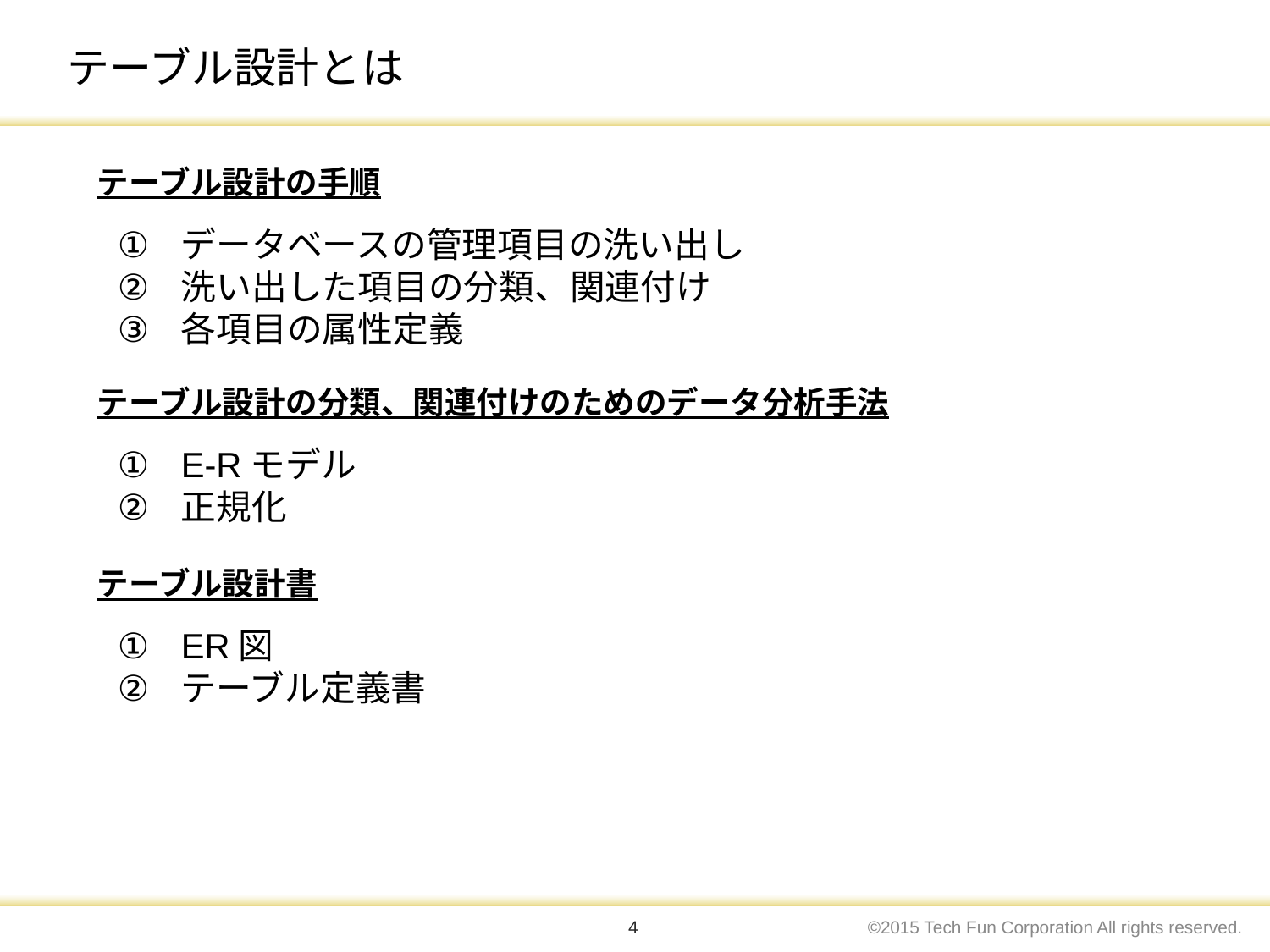

# テーブル設計とは

テーブル設計の手順
データベースの管理項目の洗い出し
洗い出した項目の分類、関連付け
各項目の属性定義
テーブル設計の分類、関連付けのためのデータ分析手法
E-Rモデル
正規化
テーブル設計書
ER図
テーブル定義書
4
©2015 Tech Fun Corporation All rights reserved.